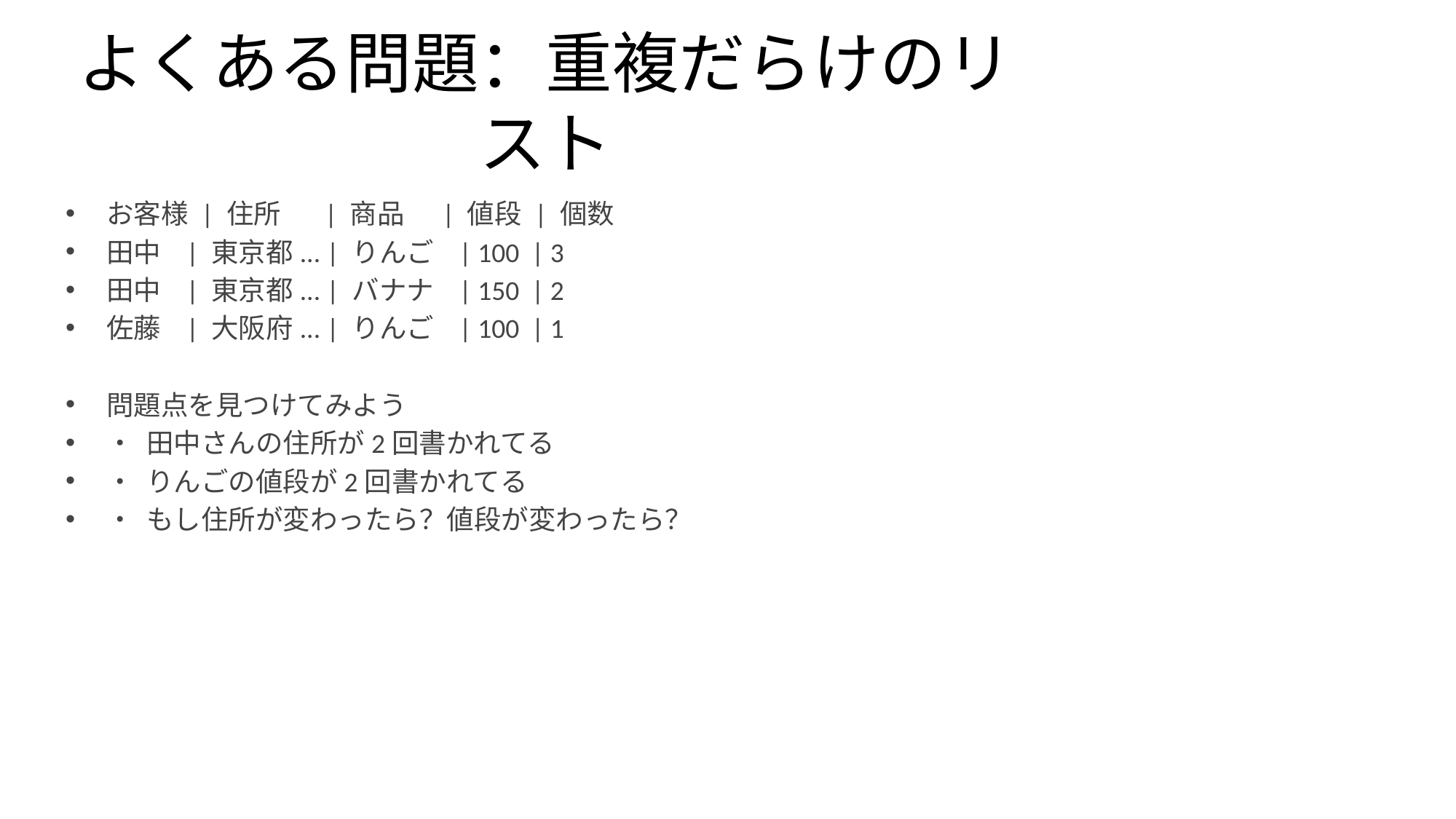

# よくある問題：重複だらけのリスト
お客様 | 住所      | 商品     | 値段 | 個数
田中   | 東京都... | りんご   | 100  | 3
田中   | 東京都... | バナナ   | 150  | 2
佐藤   | 大阪府... | りんご   | 100  | 1

問題点を見つけてみよう
• 田中さんの住所が2回書かれてる
• りんごの値段が2回書かれてる
• もし住所が変わったら？値段が変わったら？